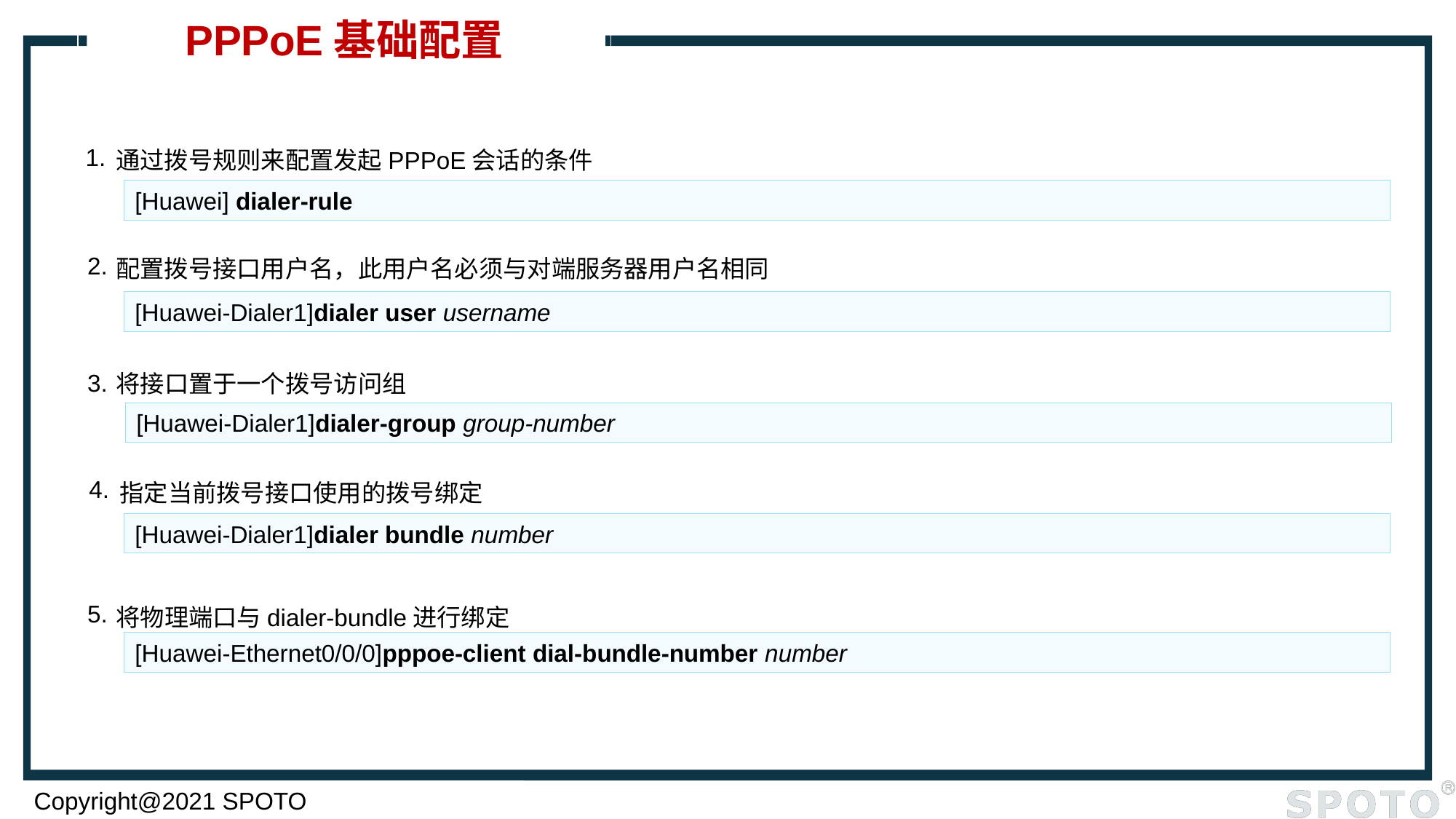

# PPPoE基础配置
通过拨号规则来配置发起PPPoE会话的条件
1.
[Huawei] dialer-rule
配置拨号接口用户名，此用户名必须与对端服务器用户名相同
2.
[Huawei-Dialer1]dialer user username
将接口置于一个拨号访问组
3.
[Huawei-Dialer1]dialer-group group-number
指定当前拨号接口使用的拨号绑定
4.
[Huawei-Dialer1]dialer bundle number
将物理端口与dialer-bundle进行绑定
5.
[Huawei-Ethernet0/0/0]pppoe-client dial-bundle-number number